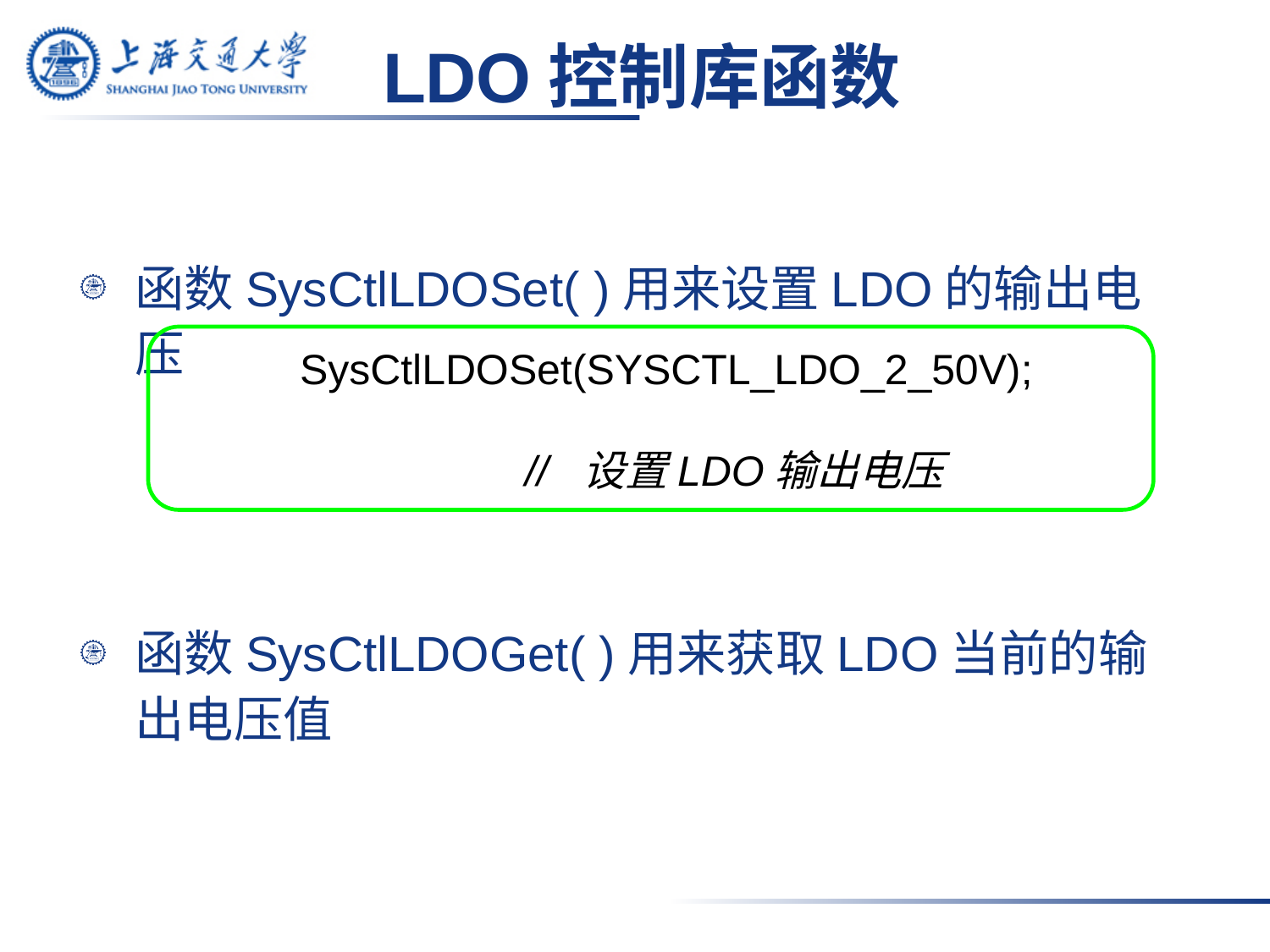

# LDO控制库函数

函数SysCtlLDOSet( )用来设置LDO的输出电压

函数SysCtlLDOGet( )用来获取LDO当前的输出电压值
           SysCtlLDOSet(SYSCTL_LDO_2_50V);
                              //  设置LDO输出电压